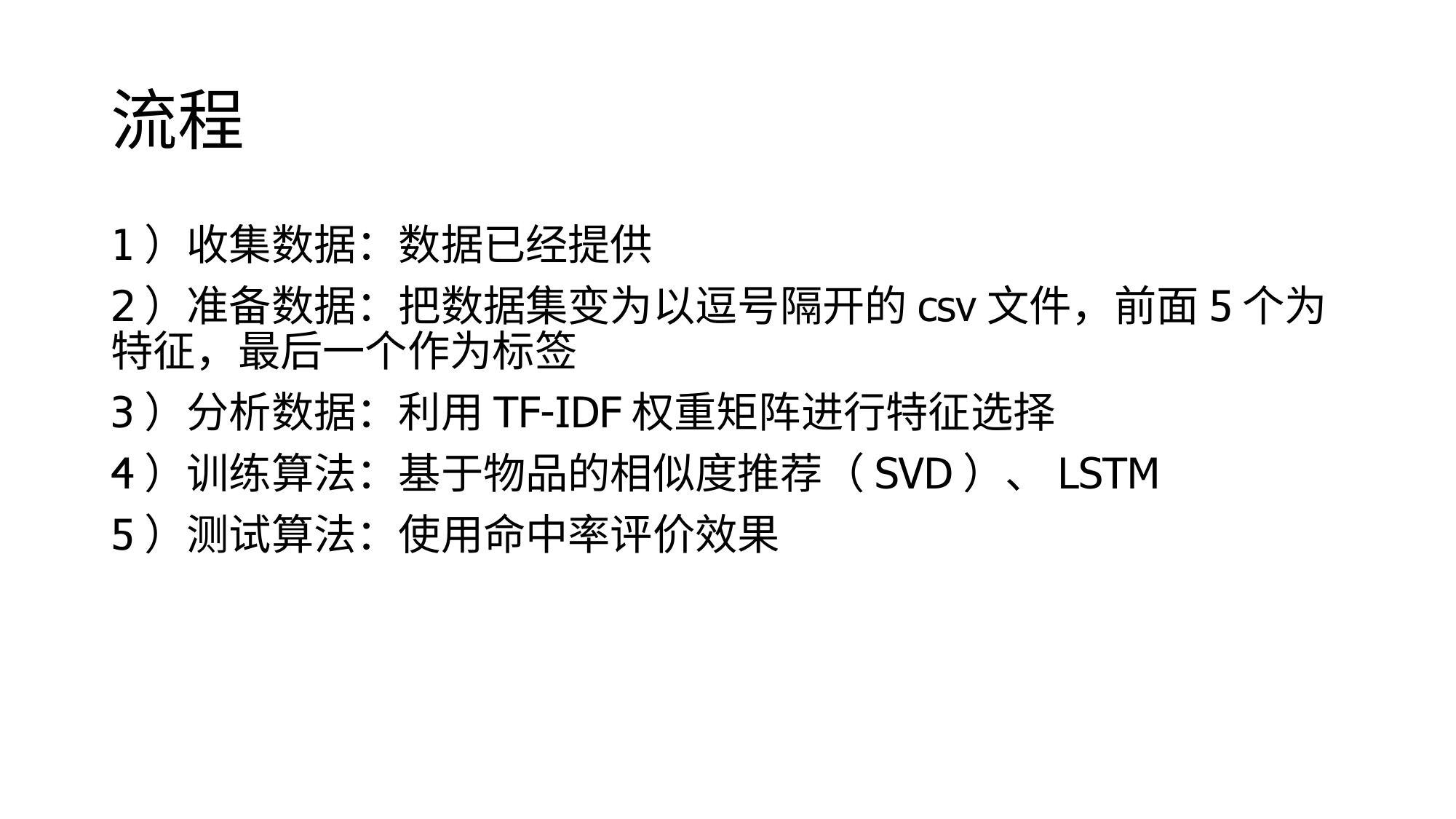

# 流程
1）收集数据：数据已经提供
2）准备数据：把数据集变为以逗号隔开的csv文件，前面5个为特征，最后一个作为标签
3）分析数据：利用TF-IDF权重矩阵进行特征选择
4）训练算法：基于物品的相似度推荐（SVD）、LSTM
5）测试算法：使用命中率评价效果